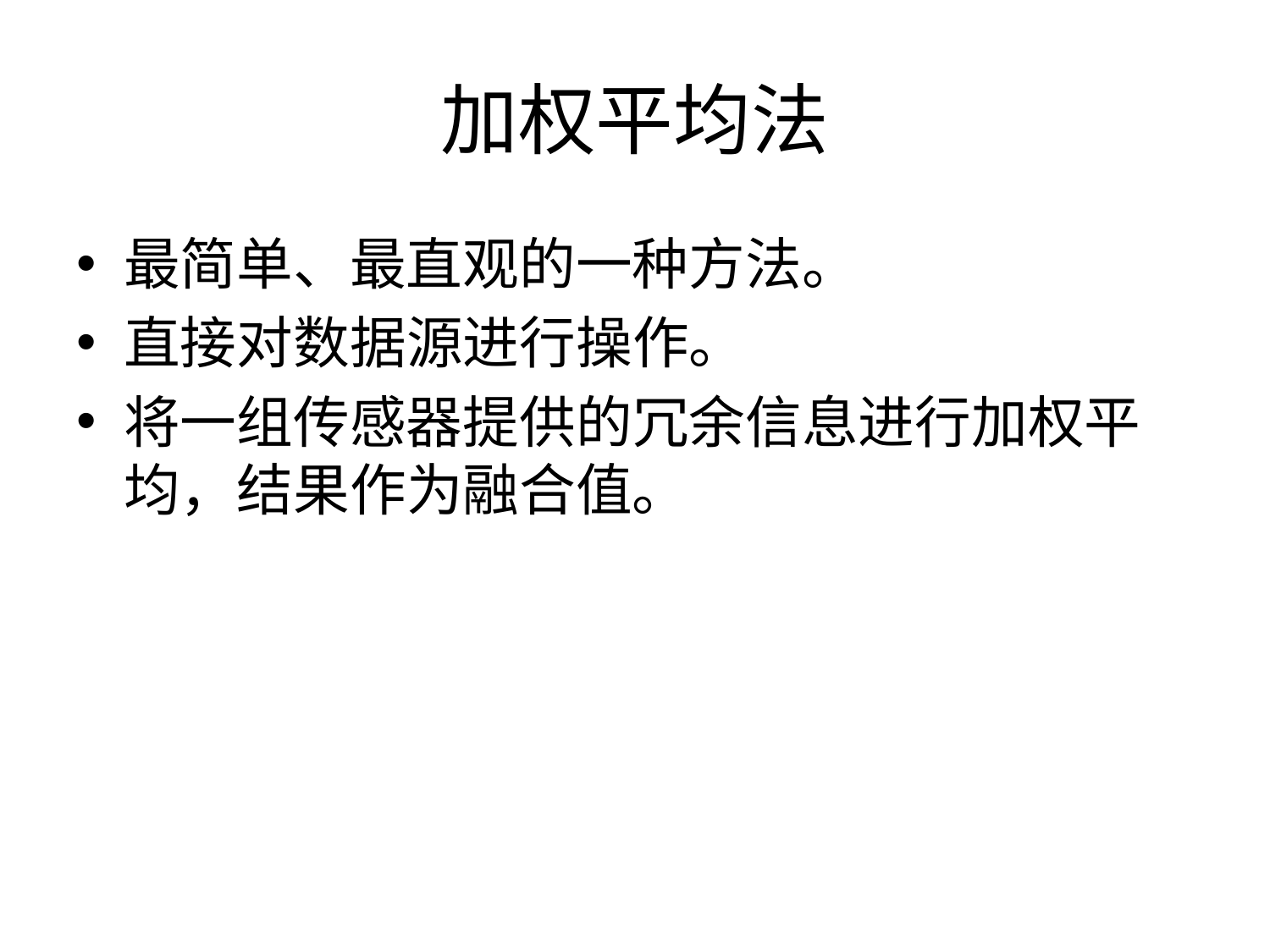

# 加权平均法
最简单、最直观的一种方法。
直接对数据源进行操作。
将一组传感器提供的冗余信息进行加权平均，结果作为融合值。